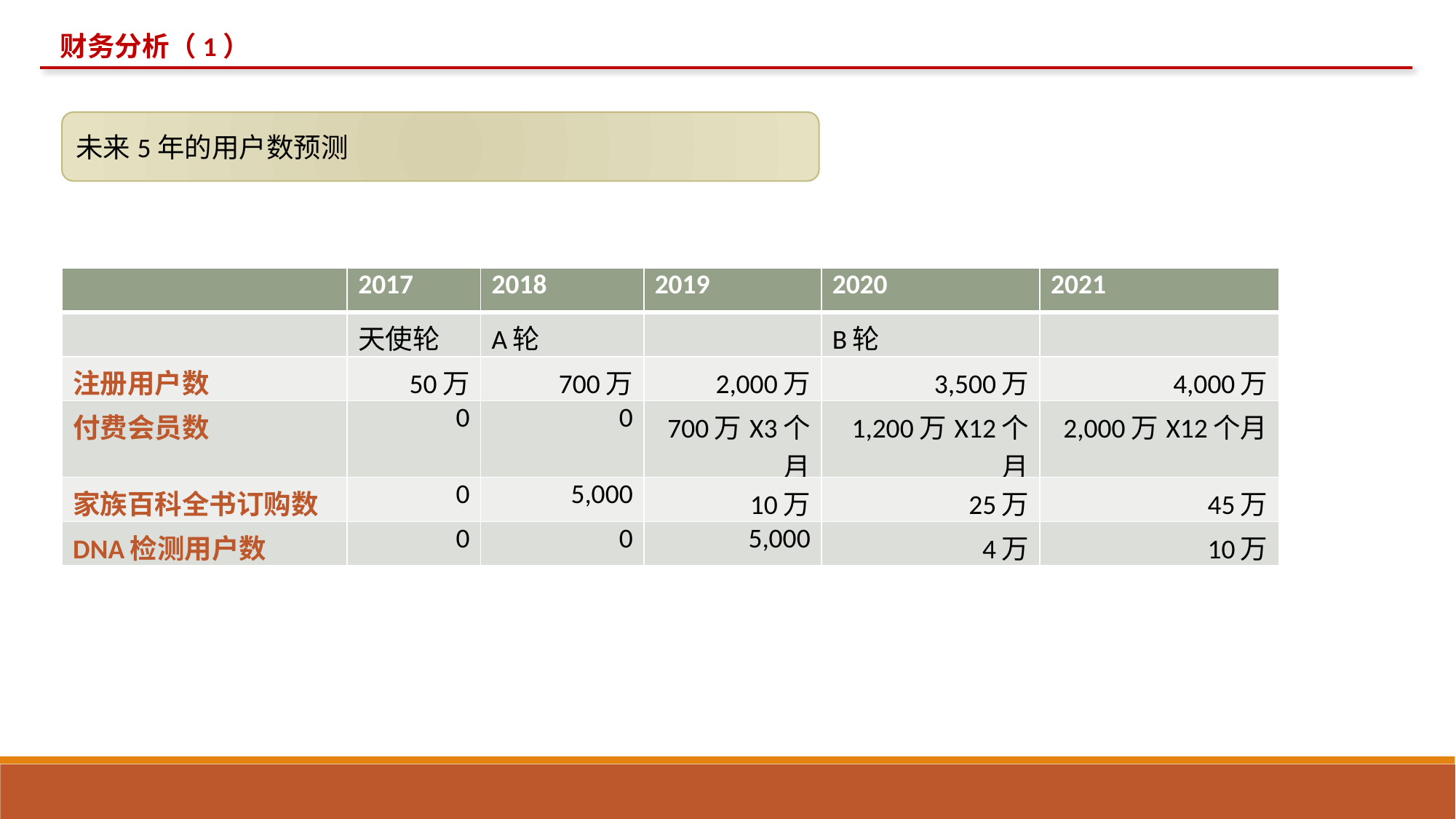

财务分析（1）
未来5年的用户数预测
|  | 2017 | 2018 | 2019 | 2020 | 2021 |
| --- | --- | --- | --- | --- | --- |
|  | 天使轮 | A轮 |  | B轮 |  |
| 注册用户数 | 50万 | 700万 | 2,000万 | 3,500万 | 4,000万 |
| 付费会员数 | 0 | 0 | 700万X3个月 | 1,200万X12个月 | 2,000万X12个月 |
| 家族百科全书订购数 | 0 | 5,000 | 10万 | 25万 | 45万 |
| DNA检测用户数 | 0 | 0 | 5,000 | 4万 | 10万 |